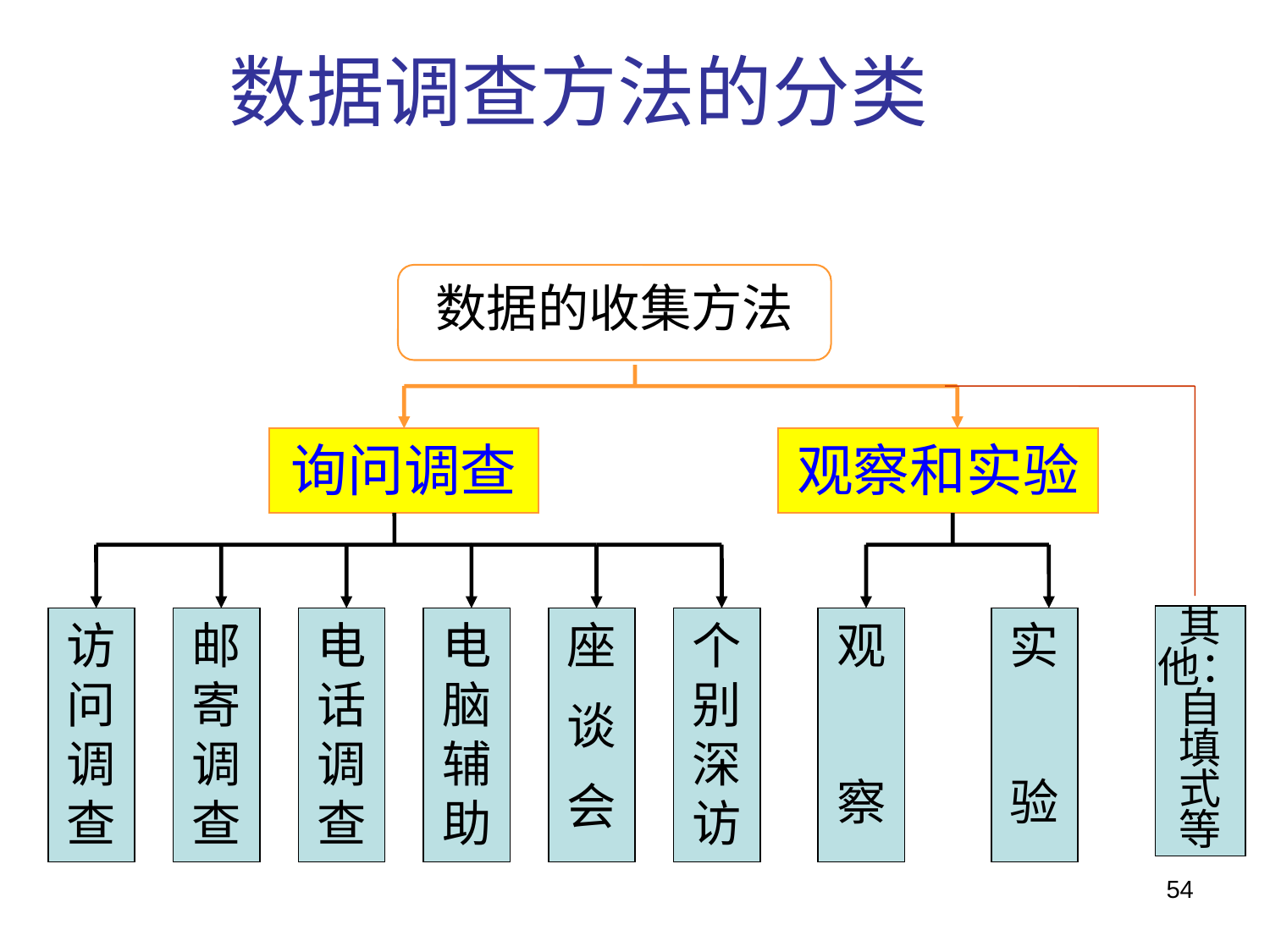

# 数据调查方法的分类
数据的收集方法

询问调查

观察和实验

访问调查

观

察

邮寄调查

电话调查

电脑辅助

座

谈

会

个别深访

实

验
其
他：
自
填
式
等
54